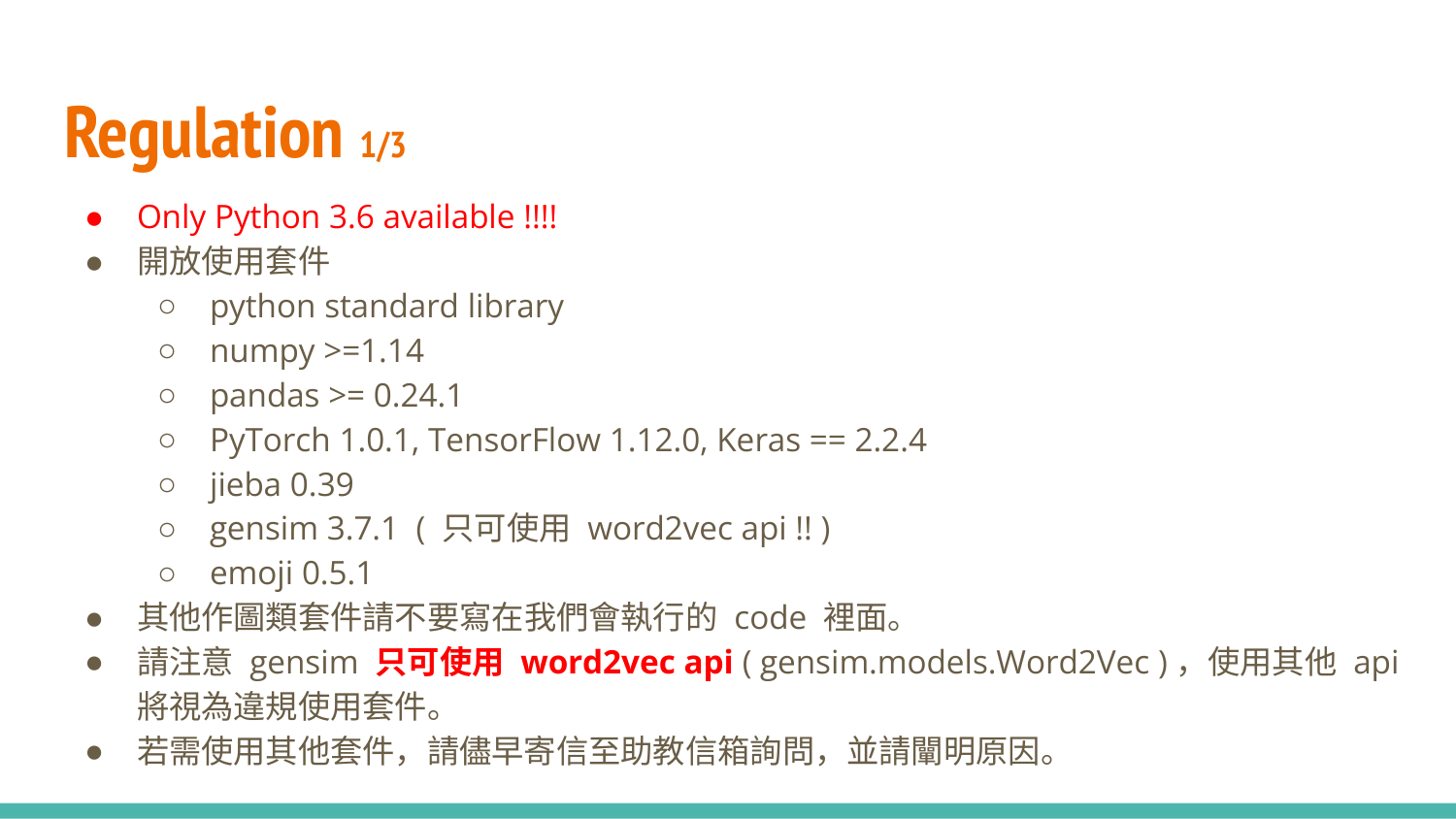

# Regulation 1/3
Only Python 3.6 available !!!!
開放使用套件
python standard library
numpy >=1.14
pandas >= 0.24.1
PyTorch 1.0.1, TensorFlow 1.12.0, Keras == 2.2.4
jieba 0.39
gensim 3.7.1  ( 只可使用 word2vec api !! )
emoji 0.5.1
其他作圖類套件請不要寫在我們會執行的 code 裡面。
請注意 gensim 只可使用 word2vec api ( gensim.models.Word2Vec )，使用其他 api 將視為違規使用套件。
若需使用其他套件，請儘早寄信至助教信箱詢問，並請闡明原因。